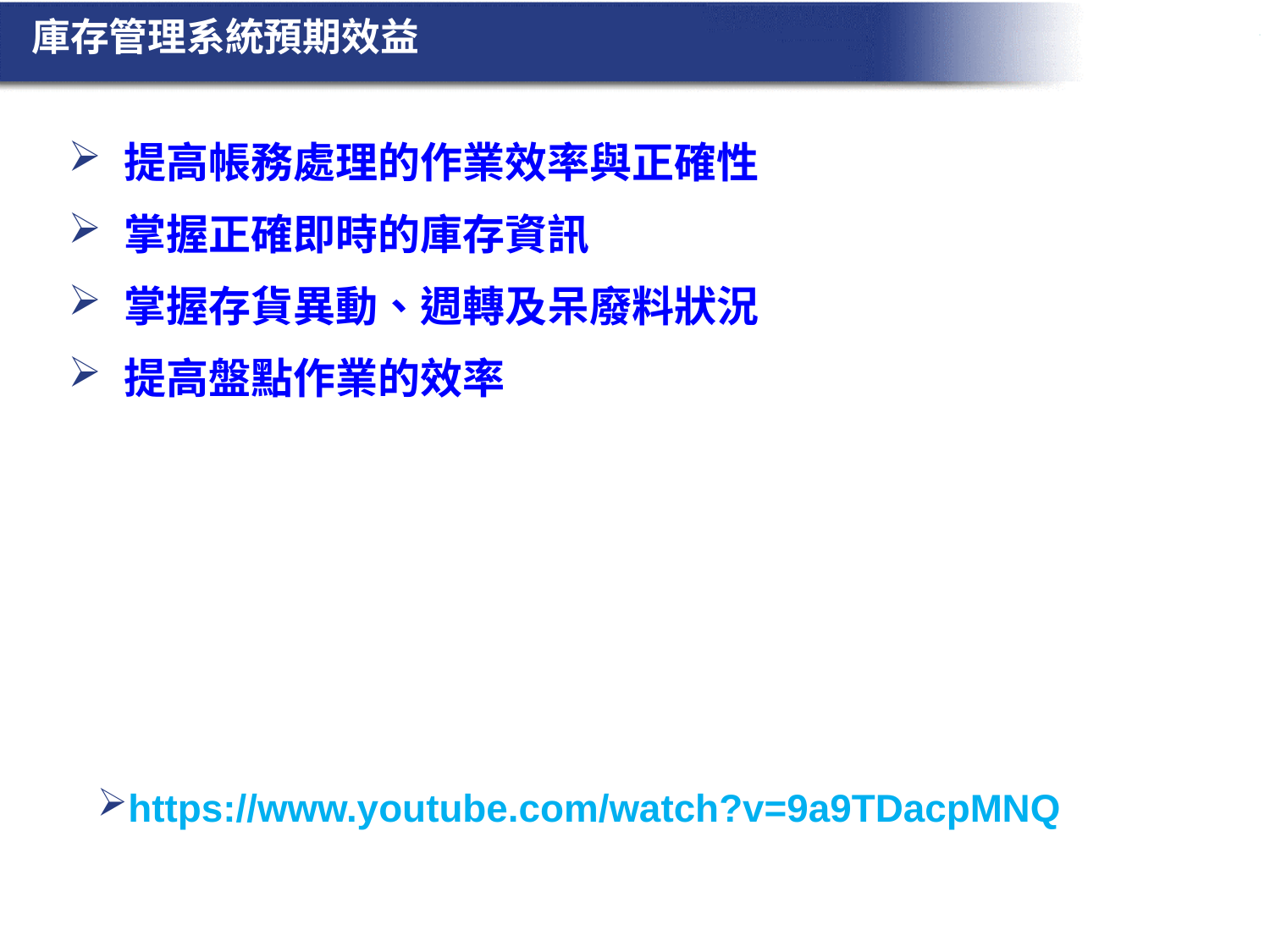

# 庫存管理系統預期效益
提高帳務處理的作業效率與正確性
掌握正確即時的庫存資訊
掌握存貨異動、週轉及呆廢料狀況
提高盤點作業的效率
https://www.youtube.com/watch?v=9a9TDacpMNQ